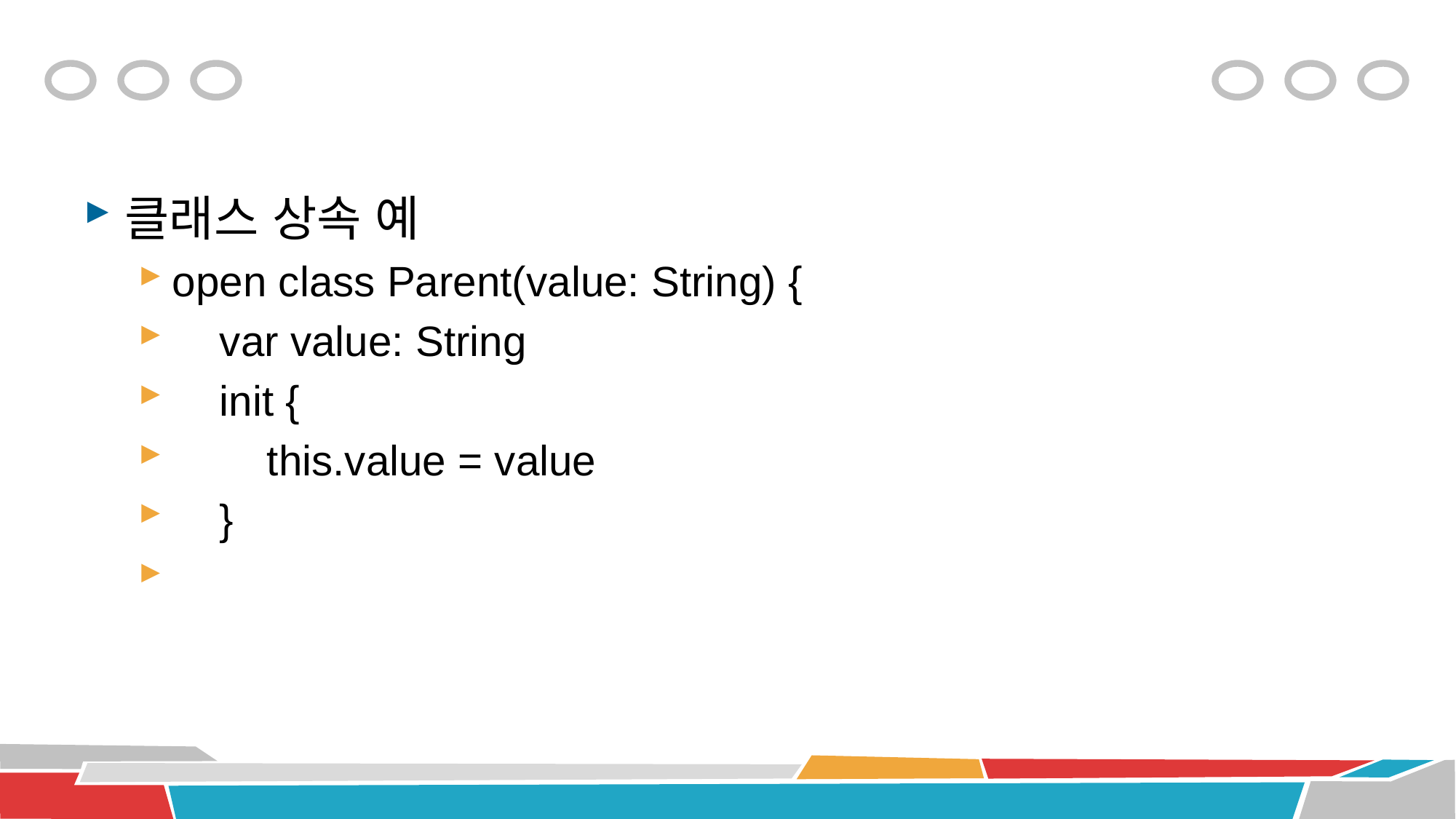

#
클래스 상속 예
open class Parent(value: String) {
    var value: String
    init {
        this.value = value
    }